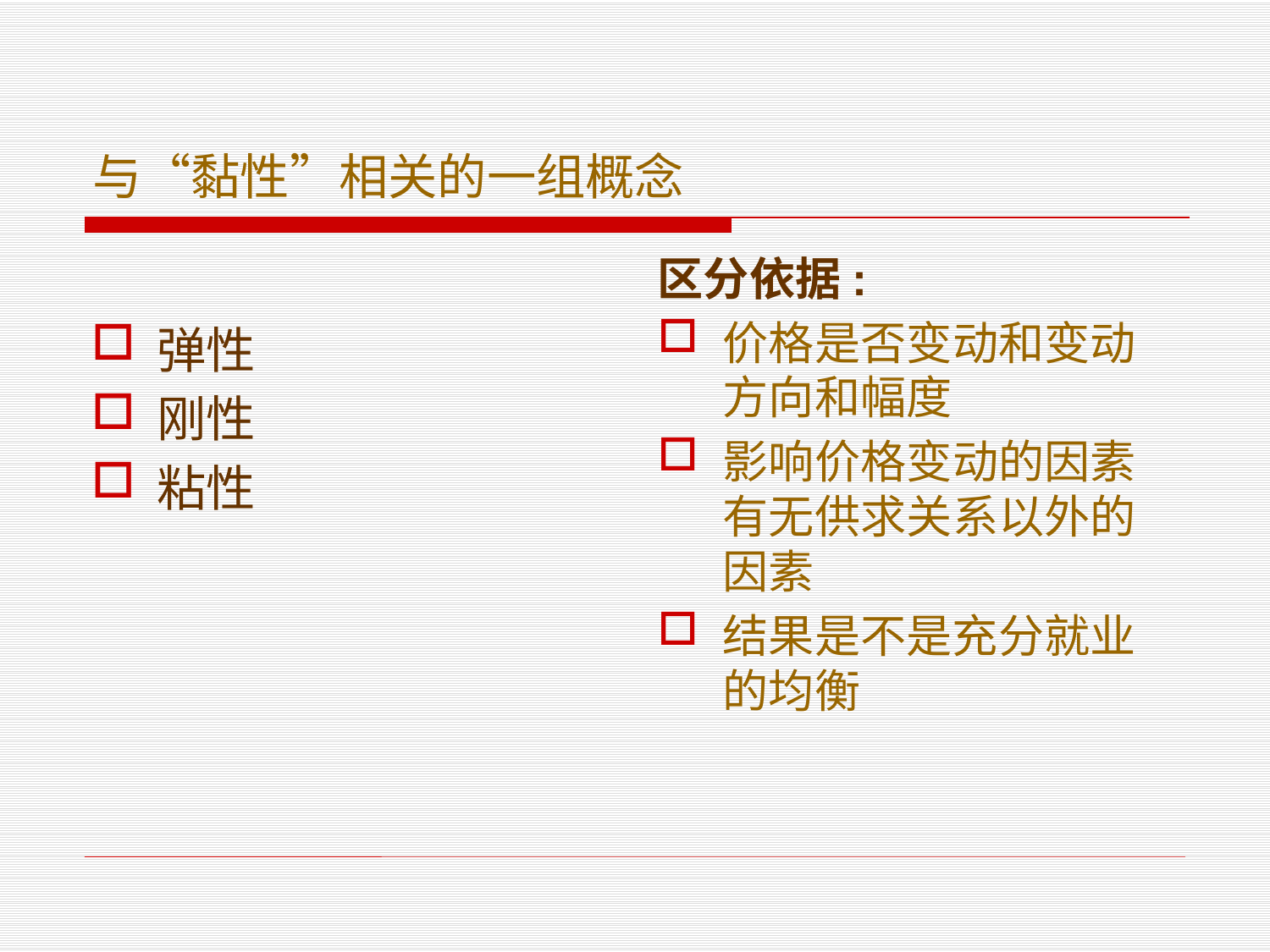

# 与“黏性”相关的一组概念

弹性
刚性
粘性
区分依据:
价格是否变动和变动方向和幅度
影响价格变动的因素有无供求关系以外的因素
结果是不是充分就业的均衡